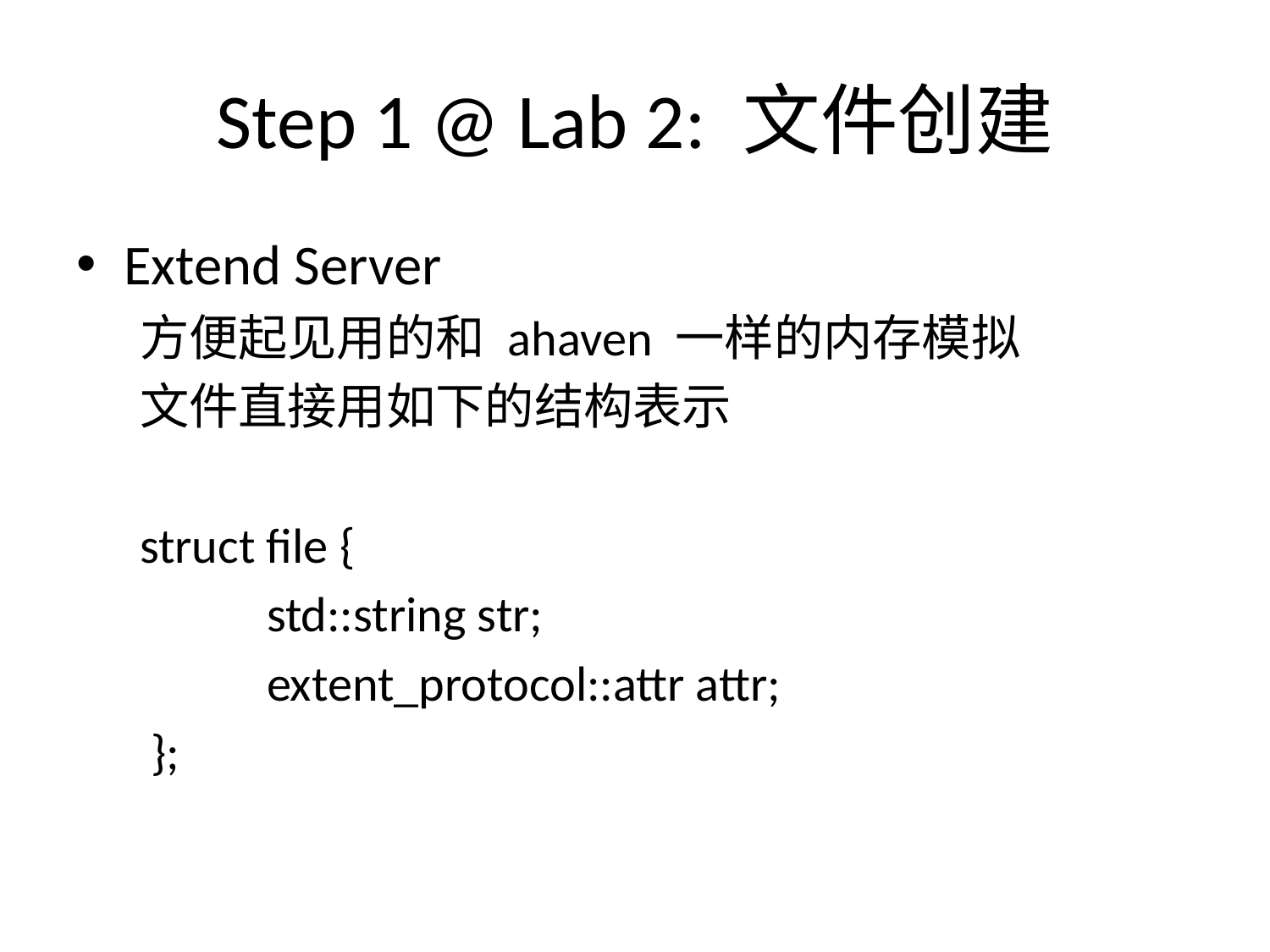

# Step 1 @ Lab 2: 文件创建
Extend Server
方便起见用的和 ahaven 一样的内存模拟
文件直接用如下的结构表示

struct file {
	std::string str;
    	extent_protocol::attr attr;
 };